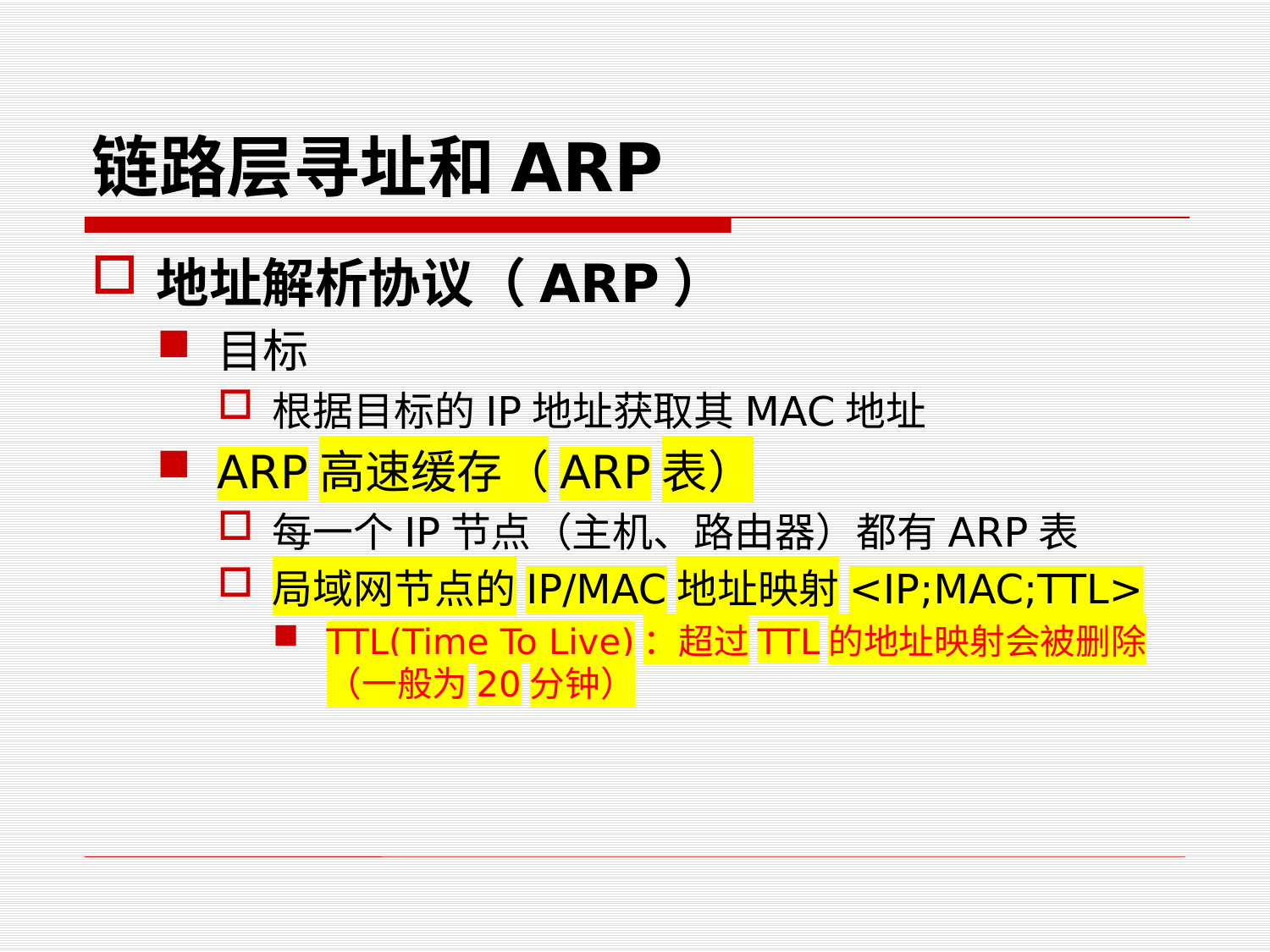

# 链路层寻址和ARP
地址解析协议（ARP）
目标
根据目标的IP地址获取其MAC地址
ARP高速缓存（ARP表）
每一个IP节点（主机、路由器）都有ARP表
局域网节点的IP/MAC地址映射<IP;MAC;TTL>
TTL(Time To Live)：超过TTL的地址映射会被删除（一般为20分钟）